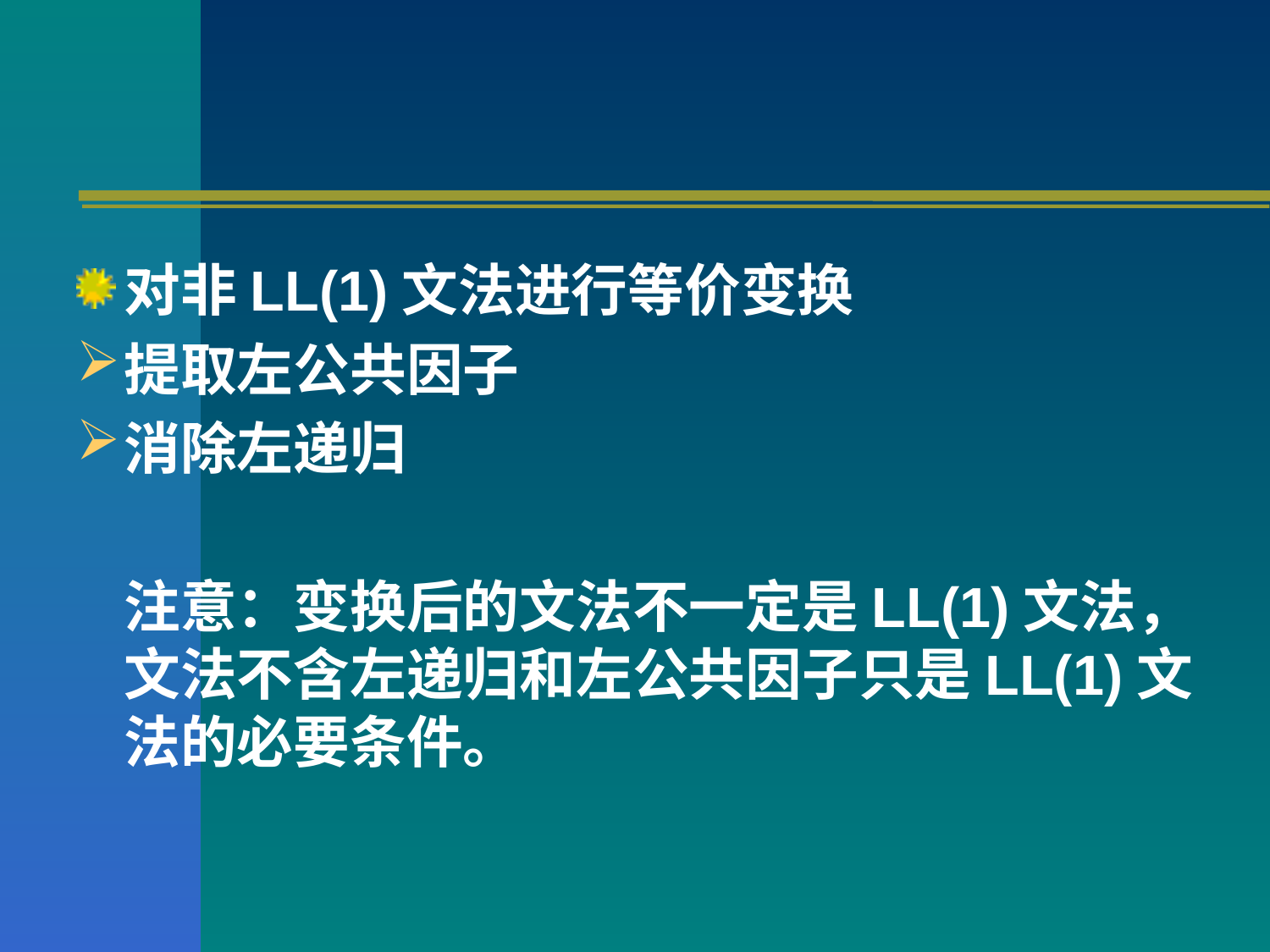

#
对非LL(1)文法进行等价变换
提取左公共因子
消除左递归

	注意：变换后的文法不一定是LL(1)文法，文法不含左递归和左公共因子只是LL(1)文法的必要条件。